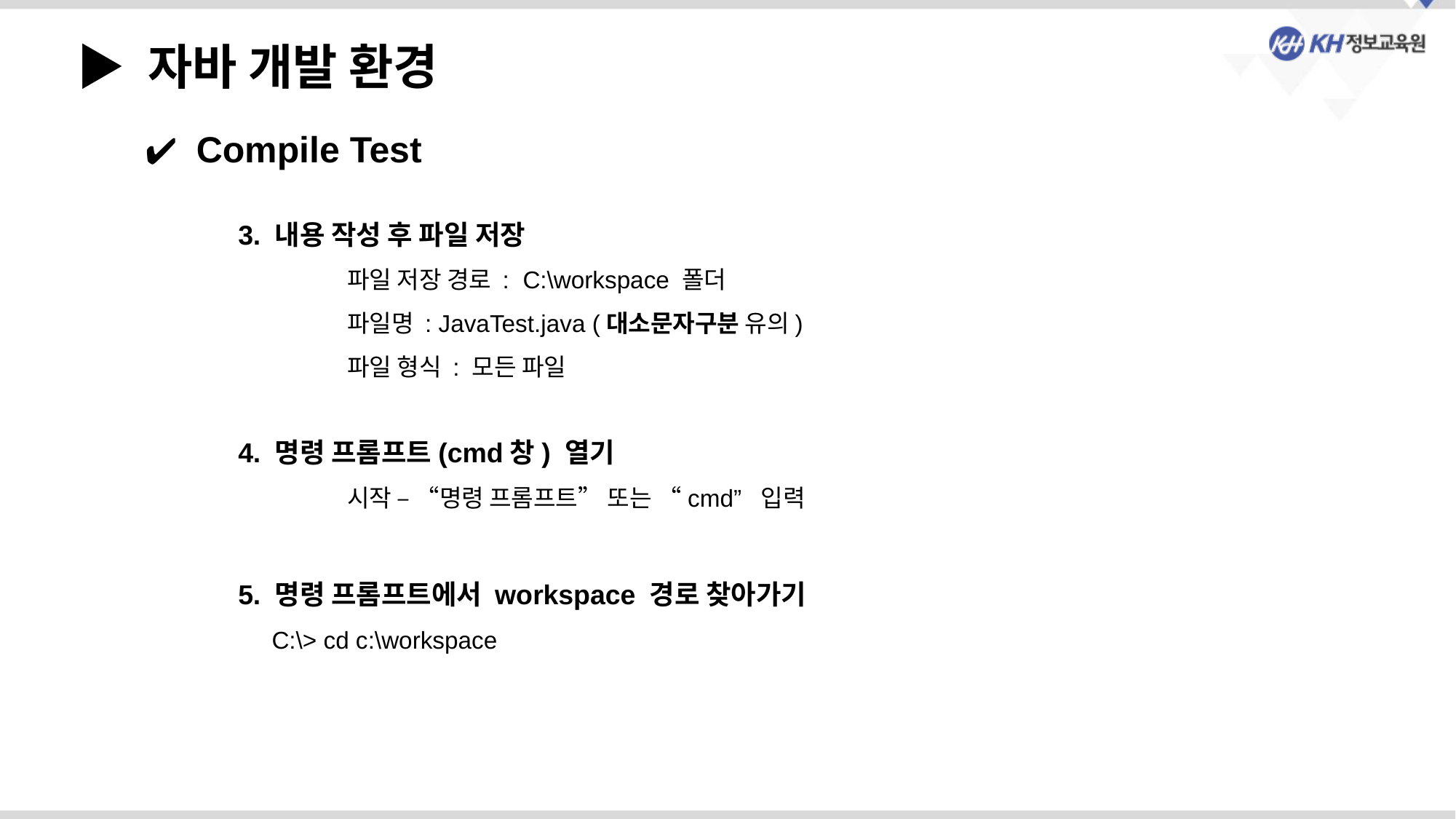

▶ 자바 개발 환경
 Compile Test
3. 내용 작성 후 파일 저장
	파일 저장 경로 :  C:\workspace 폴더
	파일명 : JavaTest.java (대소문자구분 유의)
	파일 형식 : 모든 파일

4. 명령 프롬프트(cmd창) 열기
     	시작 – “명령 프롬프트” 또는 “cmd”  입력

5. 명령 프롬프트에서 workspace 경로 찾아가기
     C:\> cd c:\workspace